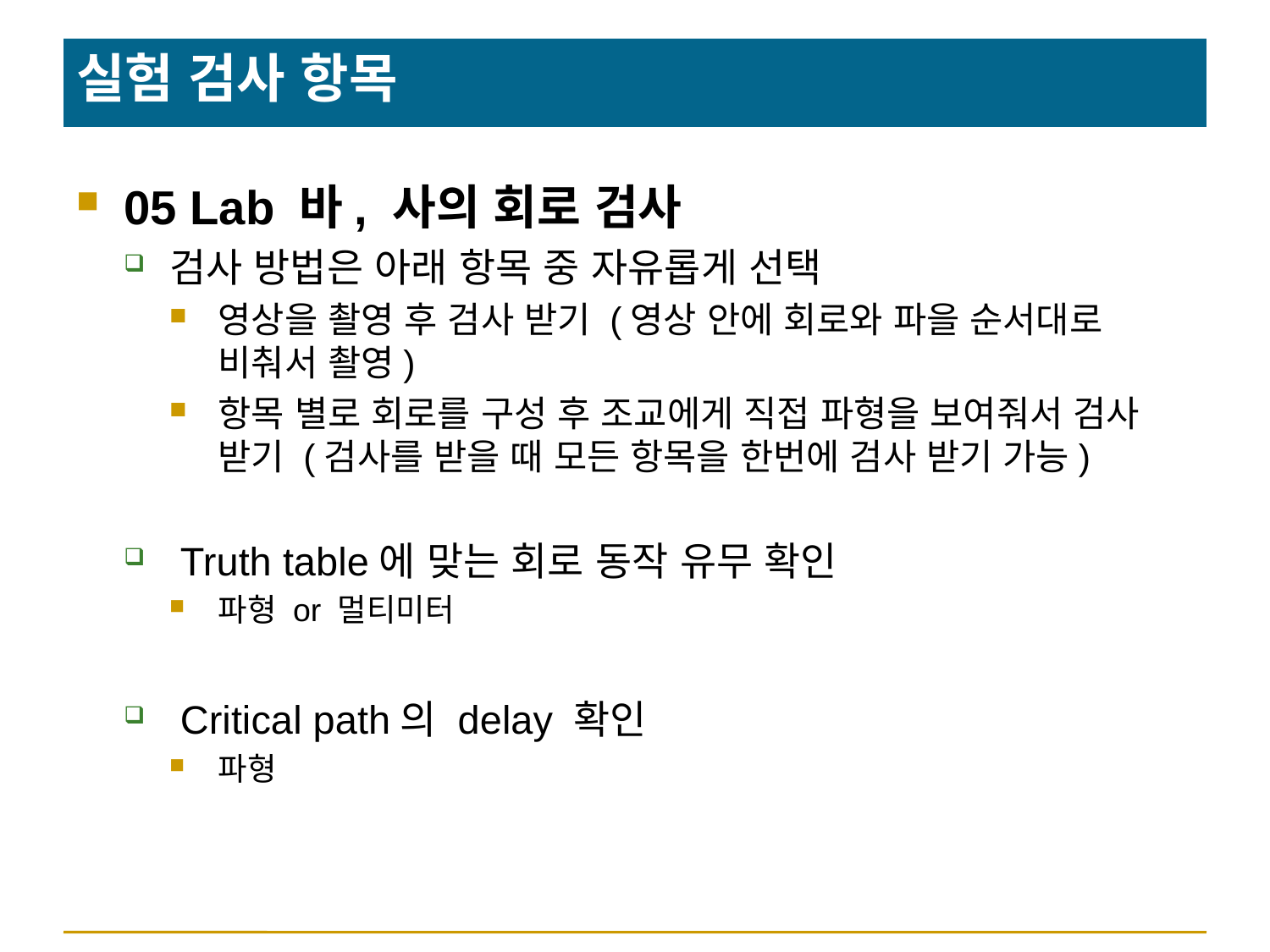

# 실험 검사 항목
05 Lab 바, 사의 회로 검사
검사 방법은 아래 항목 중 자유롭게 선택
영상을 촬영 후 검사 받기 (영상 안에 회로와 파을 순서대로 비춰서 촬영)
항목 별로 회로를 구성 후 조교에게 직접 파형을 보여줘서 검사 받기 (검사를 받을 때 모든 항목을 한번에 검사 받기 가능)

 Truth table에 맞는 회로 동작 유무 확인
파형 or 멀티미터

 Critical path의 delay 확인
파형